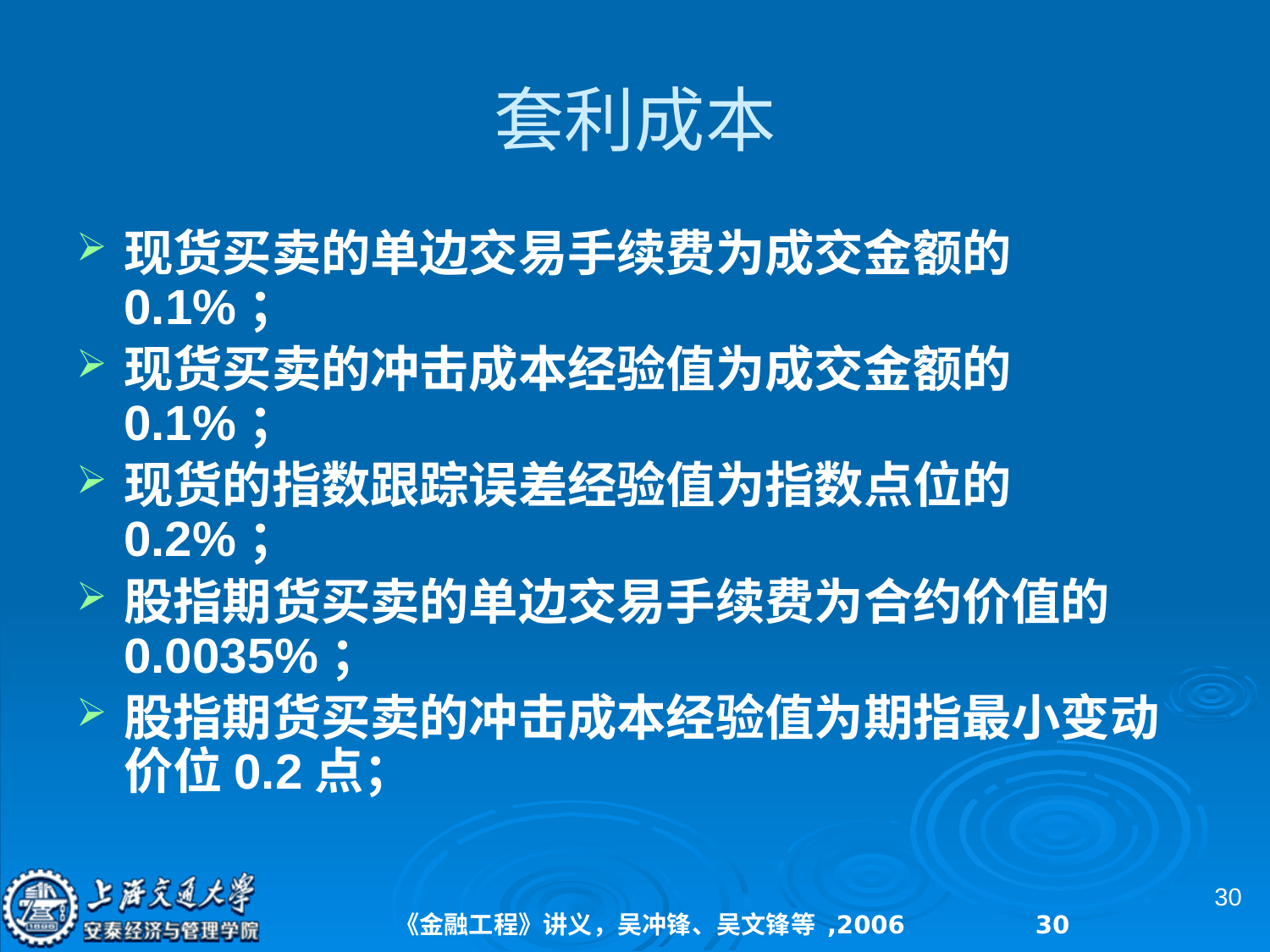

# 套利成本
现货买卖的单边交易手续费为成交金额的0.1%；
现货买卖的冲击成本经验值为成交金额的0.1%；
现货的指数跟踪误差经验值为指数点位的0.2%；
股指期货买卖的单边交易手续费为合约价值的0.0035%；
股指期货买卖的冲击成本经验值为期指最小变动价位0.2点；

30